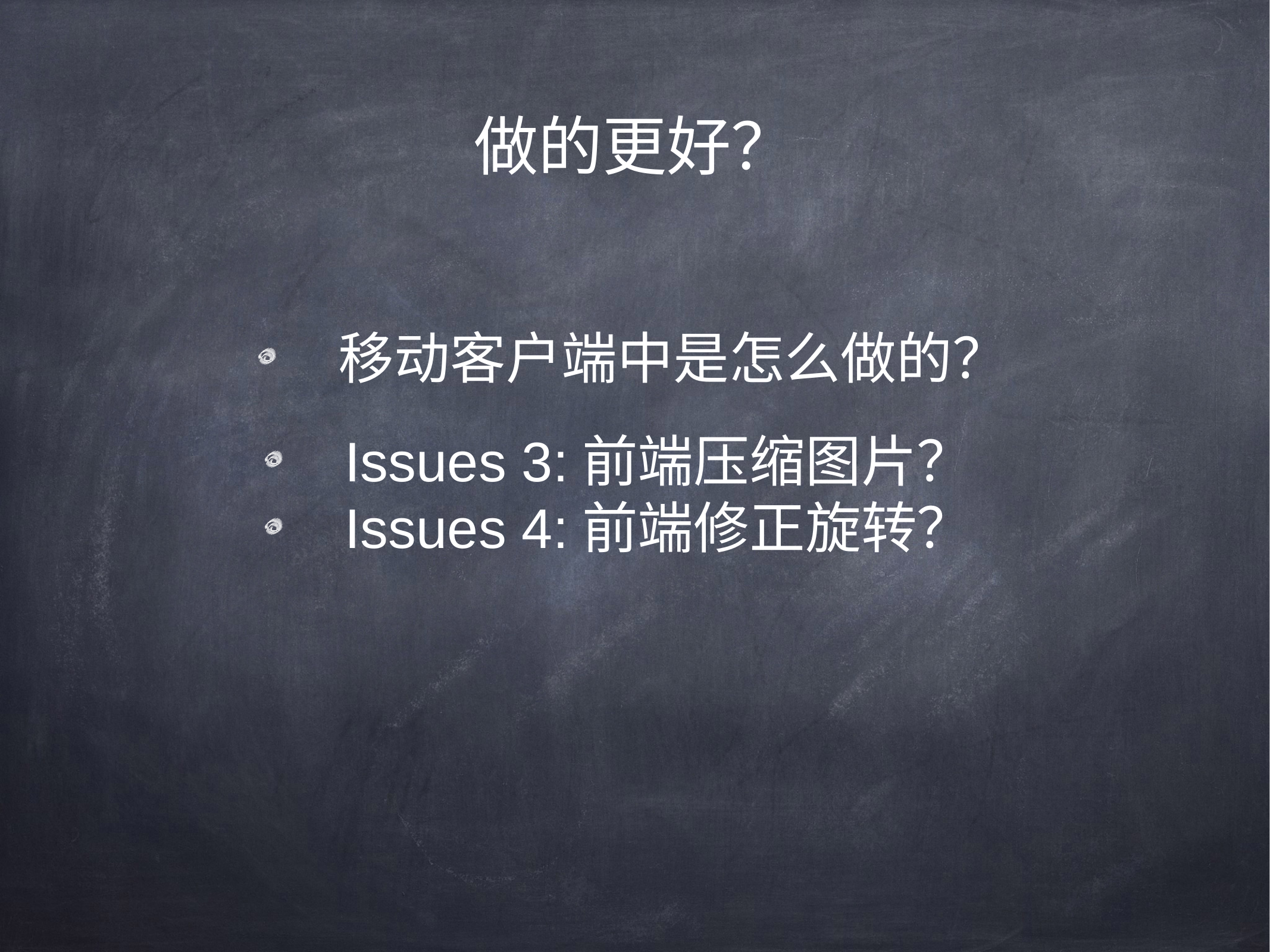

做的更好？
# 移动客户端中是怎么做的？
Issues 3:前端压缩图片？
Issues 4:前端修正旋转？